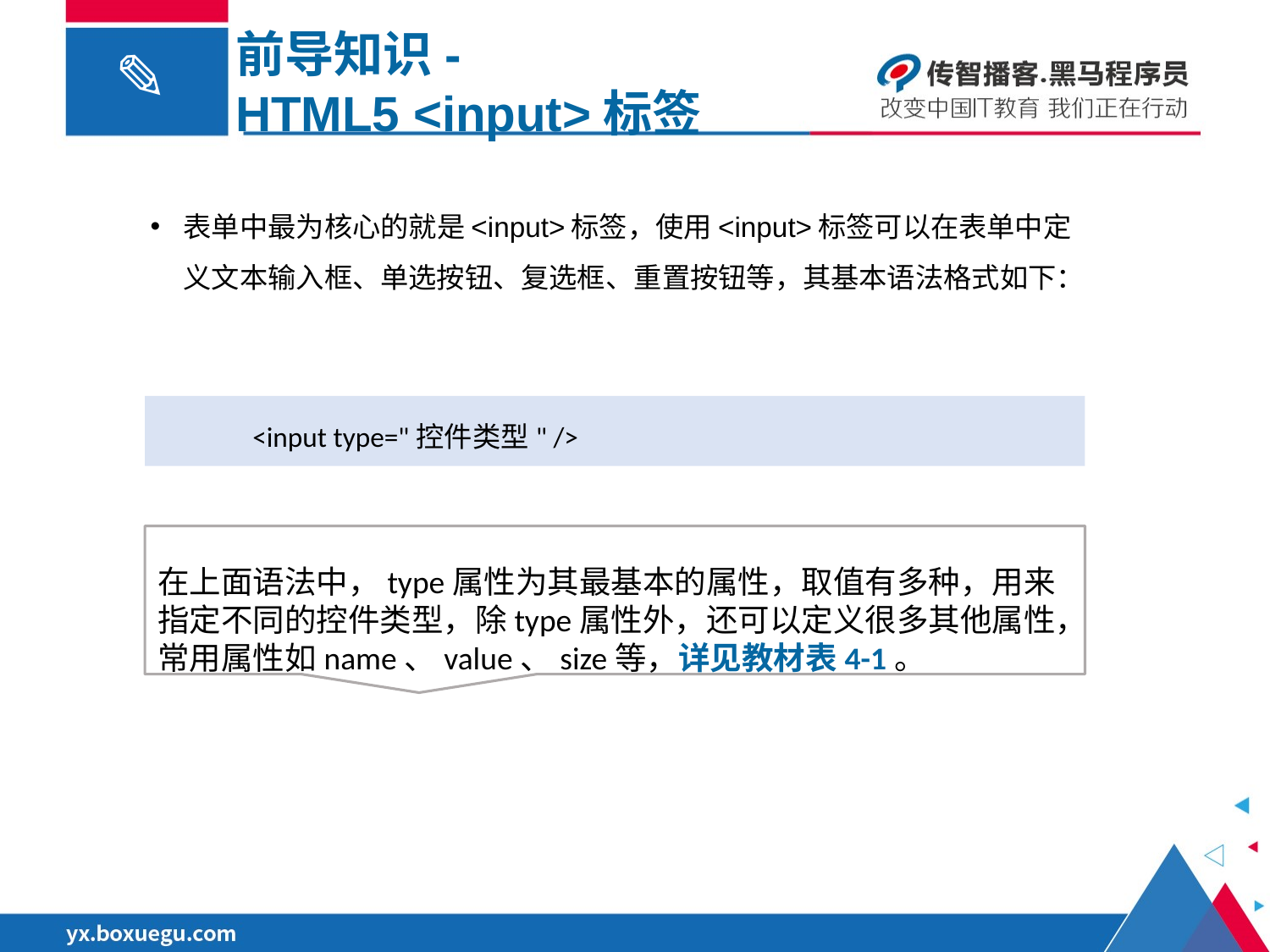

前导知识-
HTML5 <input>标签
表单中最为核心的就是<input>标签，使用<input>标签可以在表单中定义文本输入框、单选按钮、复选框、重置按钮等，其基本语法格式如下：

     <input type="控件类型" />

在上面语法中，type属性为其最基本的属性，取值有多种，用来指定不同的控件类型，除type属性外，还可以定义很多其他属性，常用属性如name、value、size等，详见教材表4-1。